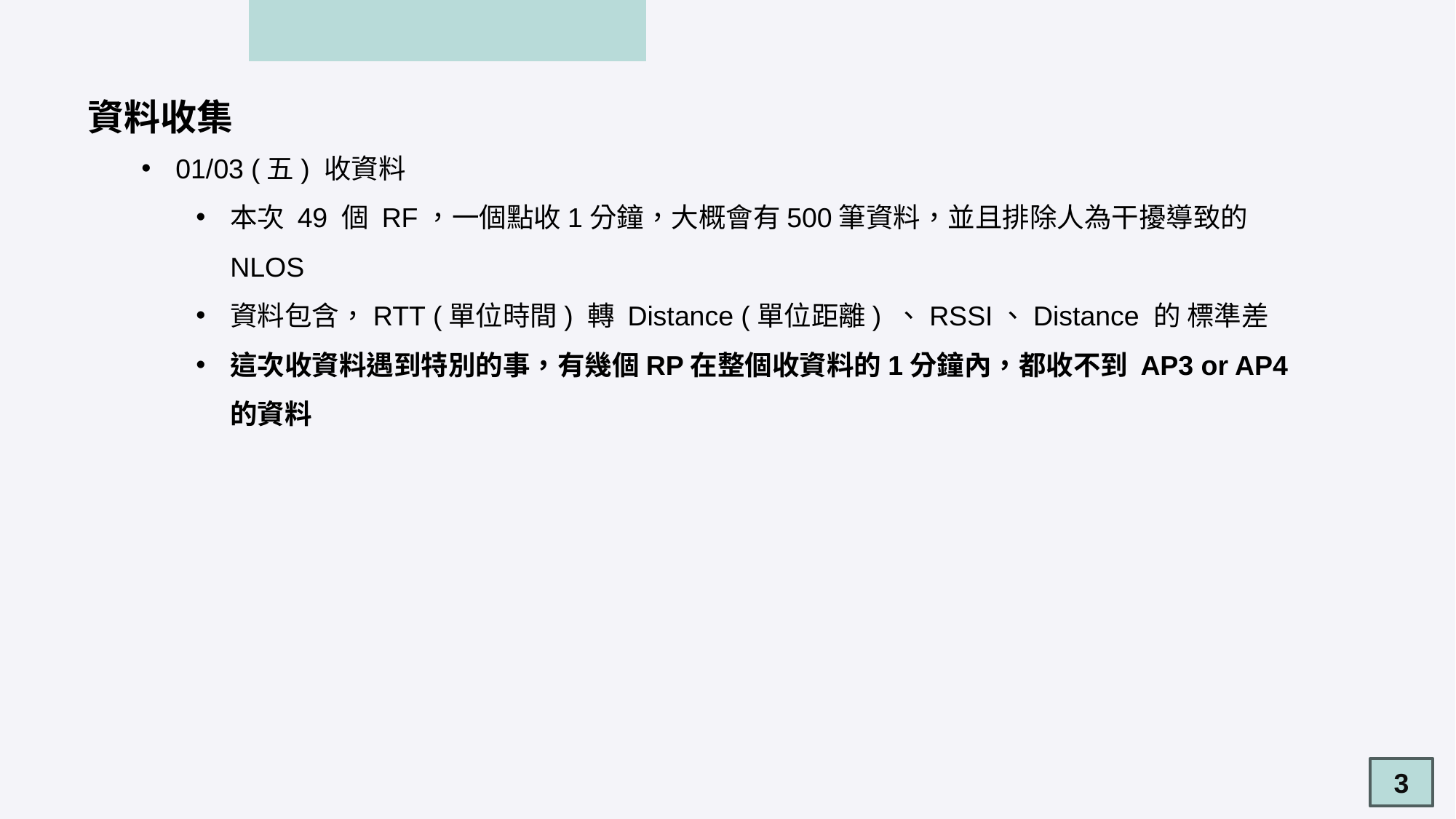

資料收集
01/03 (五) 收資料
本次 49 個 RF，一個點收1分鐘，大概會有500筆資料，並且排除人為干擾導致的 NLOS
資料包含，RTT (單位時間) 轉 Distance (單位距離) 、RSSI、Distance 的 標準差
這次收資料遇到特別的事，有幾個RP在整個收資料的1分鐘內，都收不到 AP3 or AP4 的資料
3